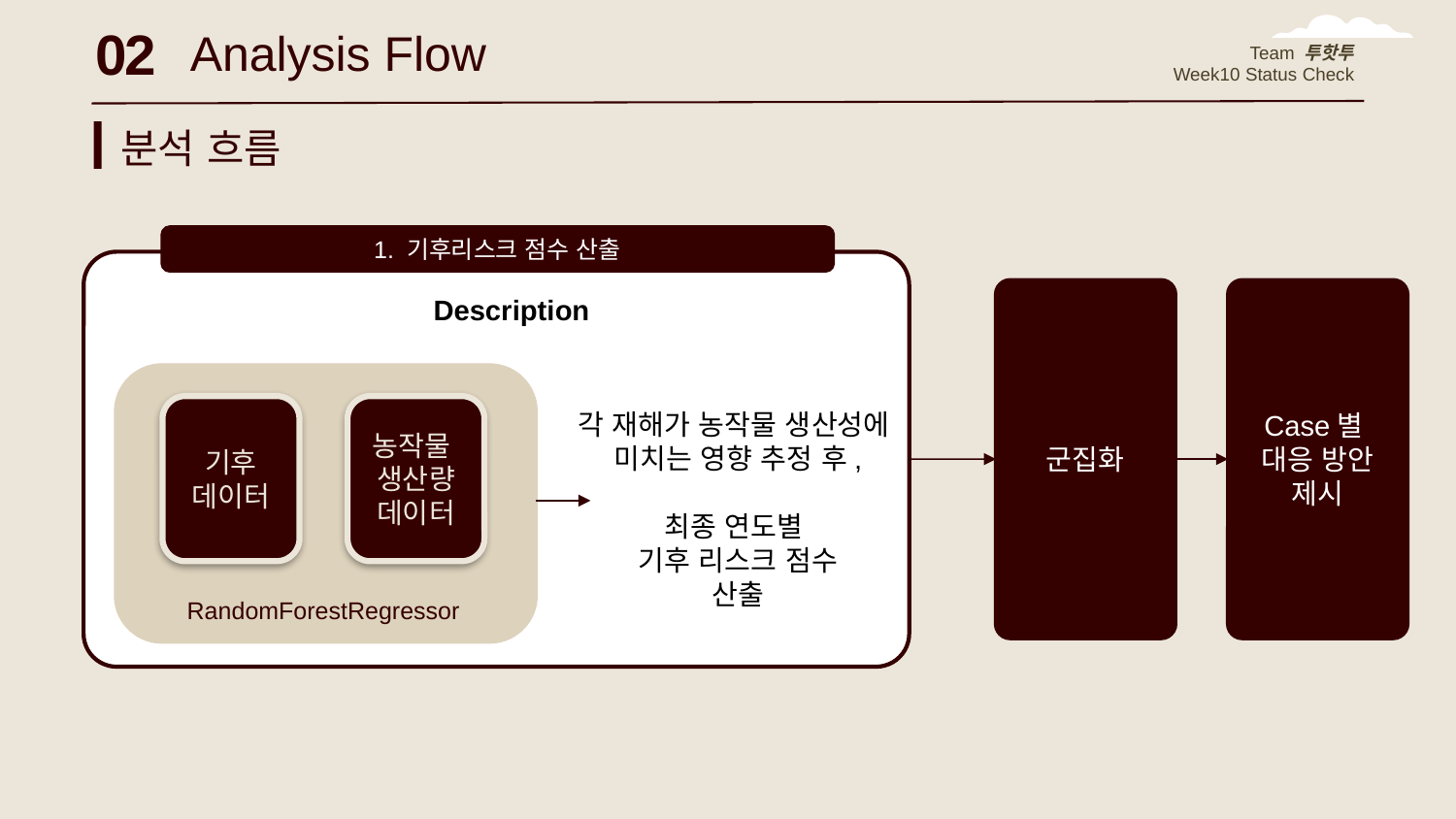

02
# Analysis Flow
Team 투핫투
Week10 Status Check

분석 흐름

1. 기후리스크 점수 산출

군집화
Case별
대응 방안
제시
Description

기후
데이터
농작물
생산량
데이터
각 재해가 농작물 생산성에
미치는 영향 추정 후,

최종 연도별
기후 리스크 점수
산출
+
RandomForestRegressor